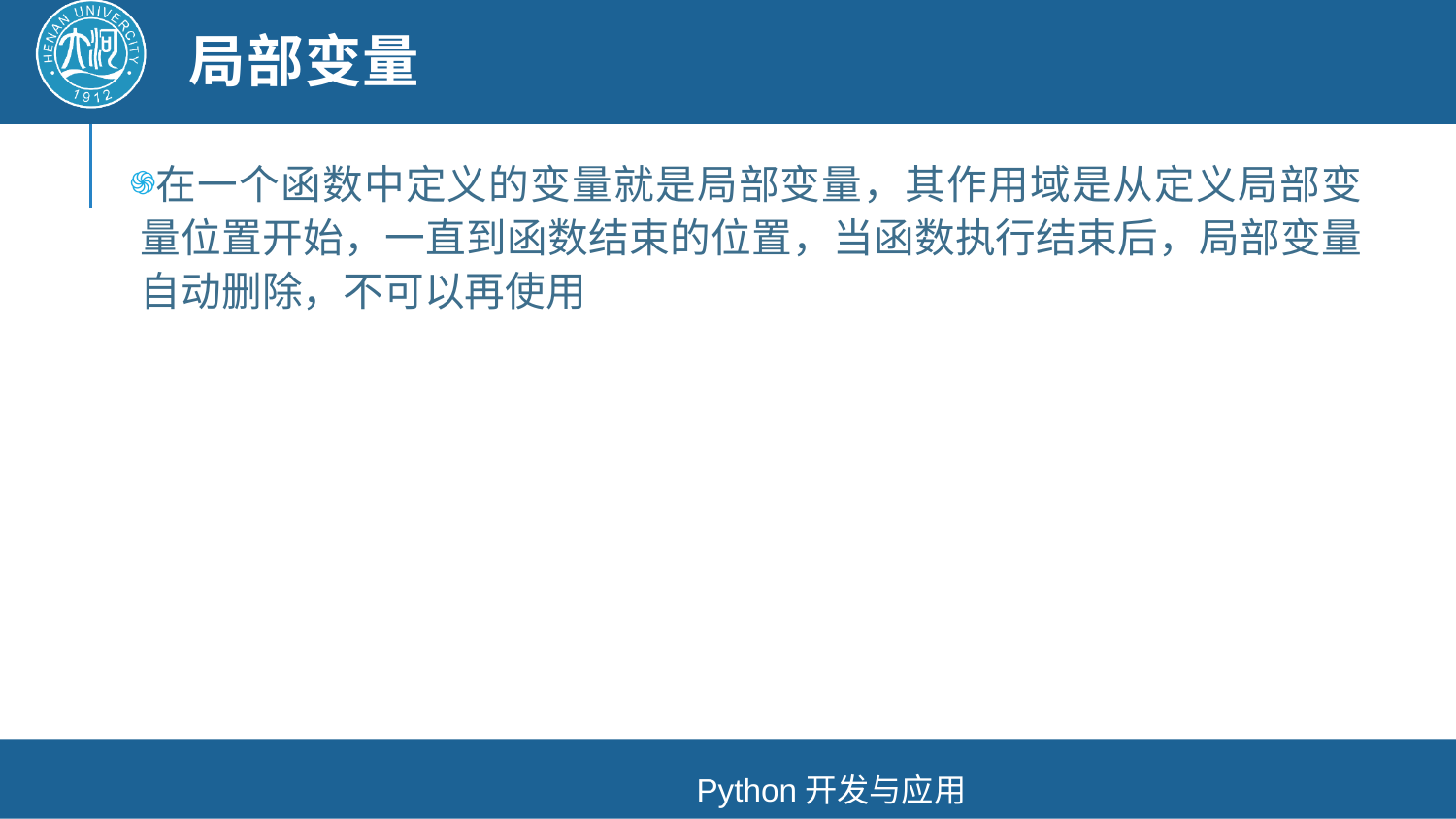

# 局部变量
在一个函数中定义的变量就是局部变量，其作用域是从定义局部变量位置开始，一直到函数结束的位置，当函数执行结束后，局部变量自动删除，不可以再使用

Python开发与应用
12